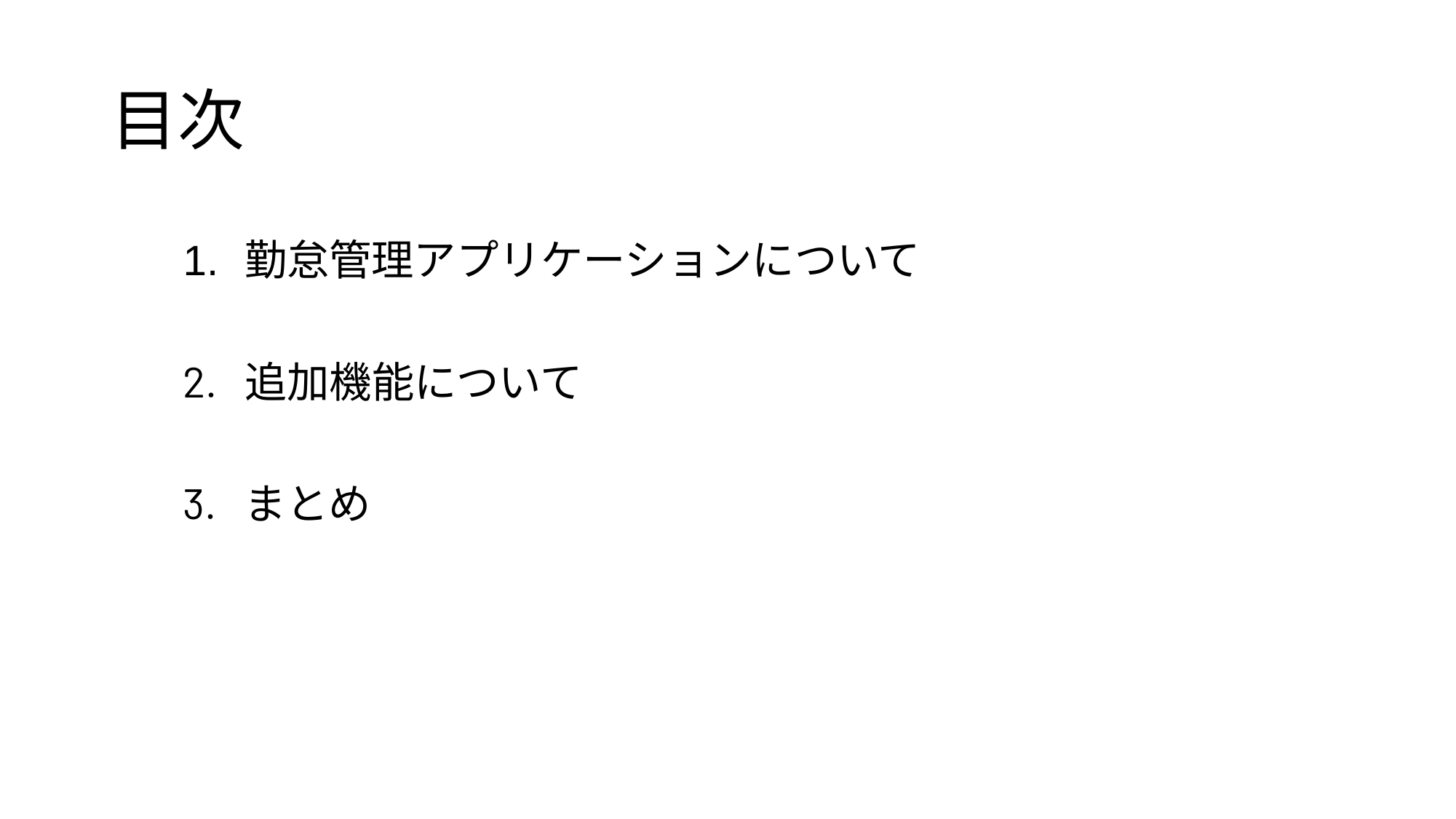

# 目次
勤怠管理アプリケーションについて

2.  追加機能について

3.  まとめ